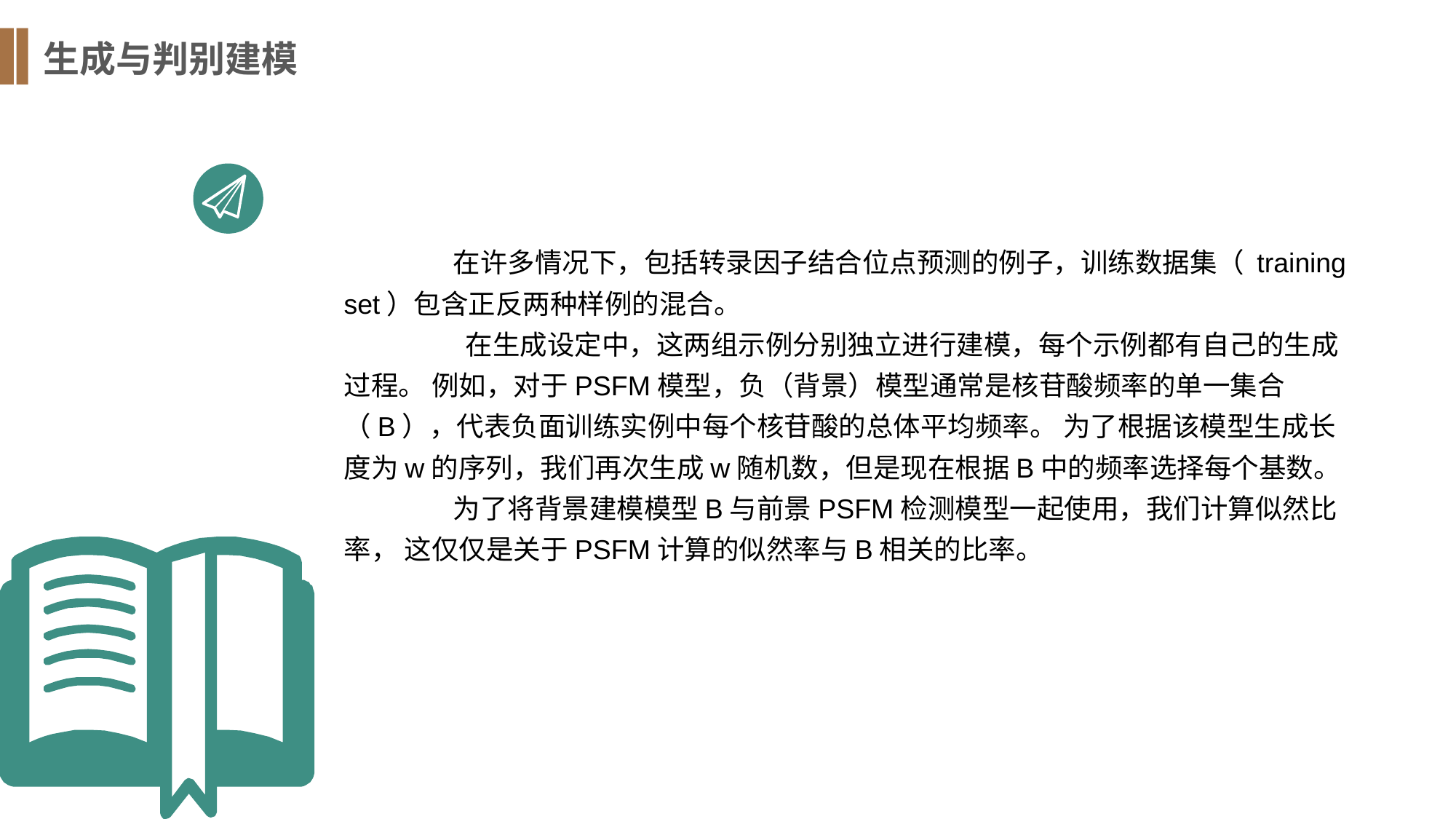

生成与判别建模

	在许多情况下，包括转录因子结合位点预测的例子，训练数据集（ training set）包含正反两种样例的混合。
	 在生成设定中，这两组示例分别独立进行建模，每个示例都有自己的生成过程。 例如，对于PSFM模型，负（背景）模型通常是核苷酸频率的单一集合（B），代表负面训练实例中每个核苷酸的总体平均频率。 为了根据该模型生成长度为w的序列，我们再次生成w随机数，但是现在根据B中的频率选择每个基数。
	为了将背景建模模型B与前景PSFM检测模型一起使用，我们计算似然比率， 这仅仅是关于PSFM计算的似然率与B相关的比率。